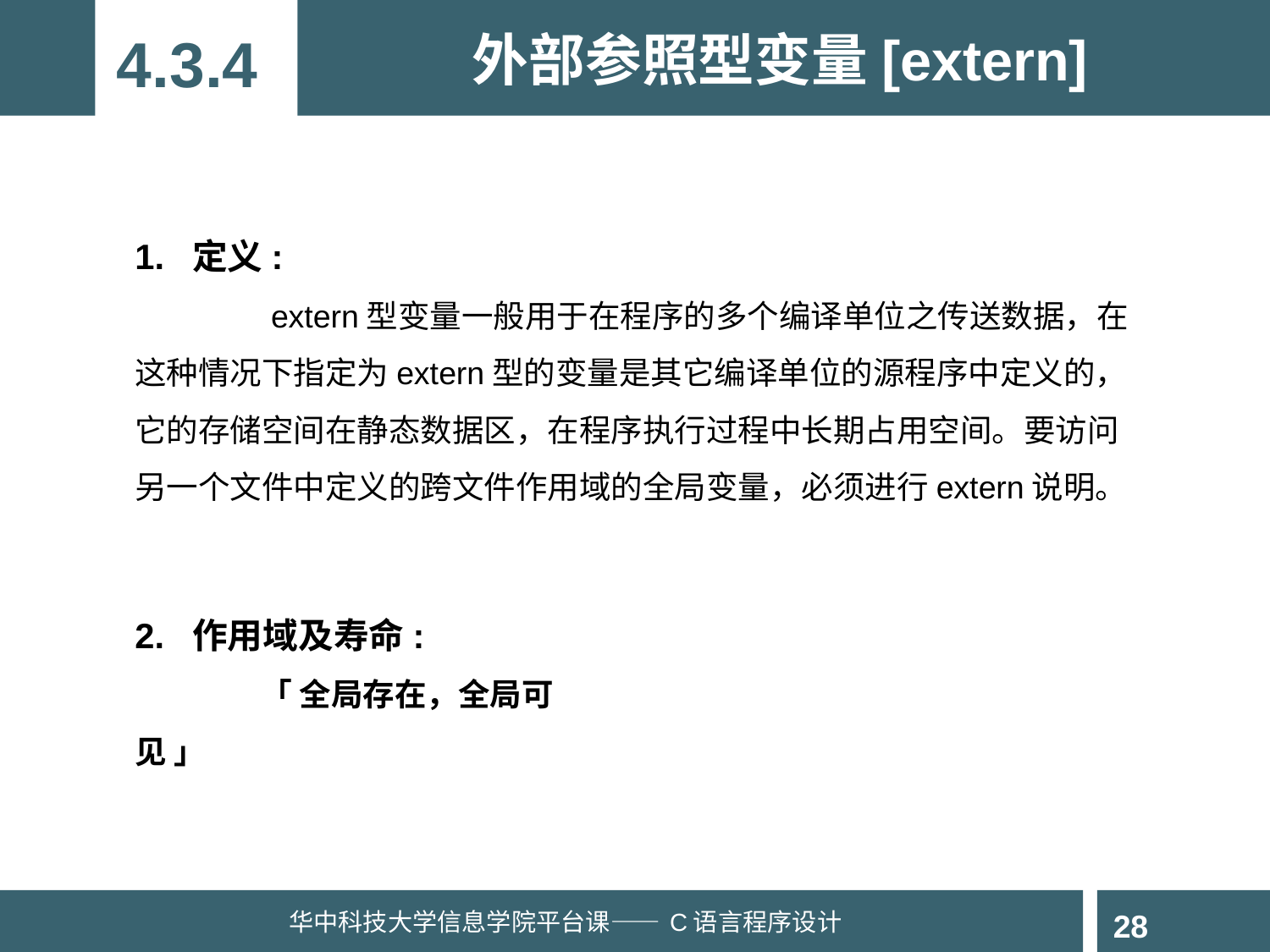

4.3.4
外部参照型变量[extern]
1.  定义:
	 extern型变量一般用于在程序的多个编译单位之传送数据，在这种情况下指定为extern型的变量是其它编译单位的源程序中定义的，它的存储空间在静态数据区，在程序执行过程中长期占用空间。要访问另一个文件中定义的跨文件作用域的全局变量，必须进行extern说明。
2.  作用域及寿命:
	 ｢ 全局存在，全局可见 ｣